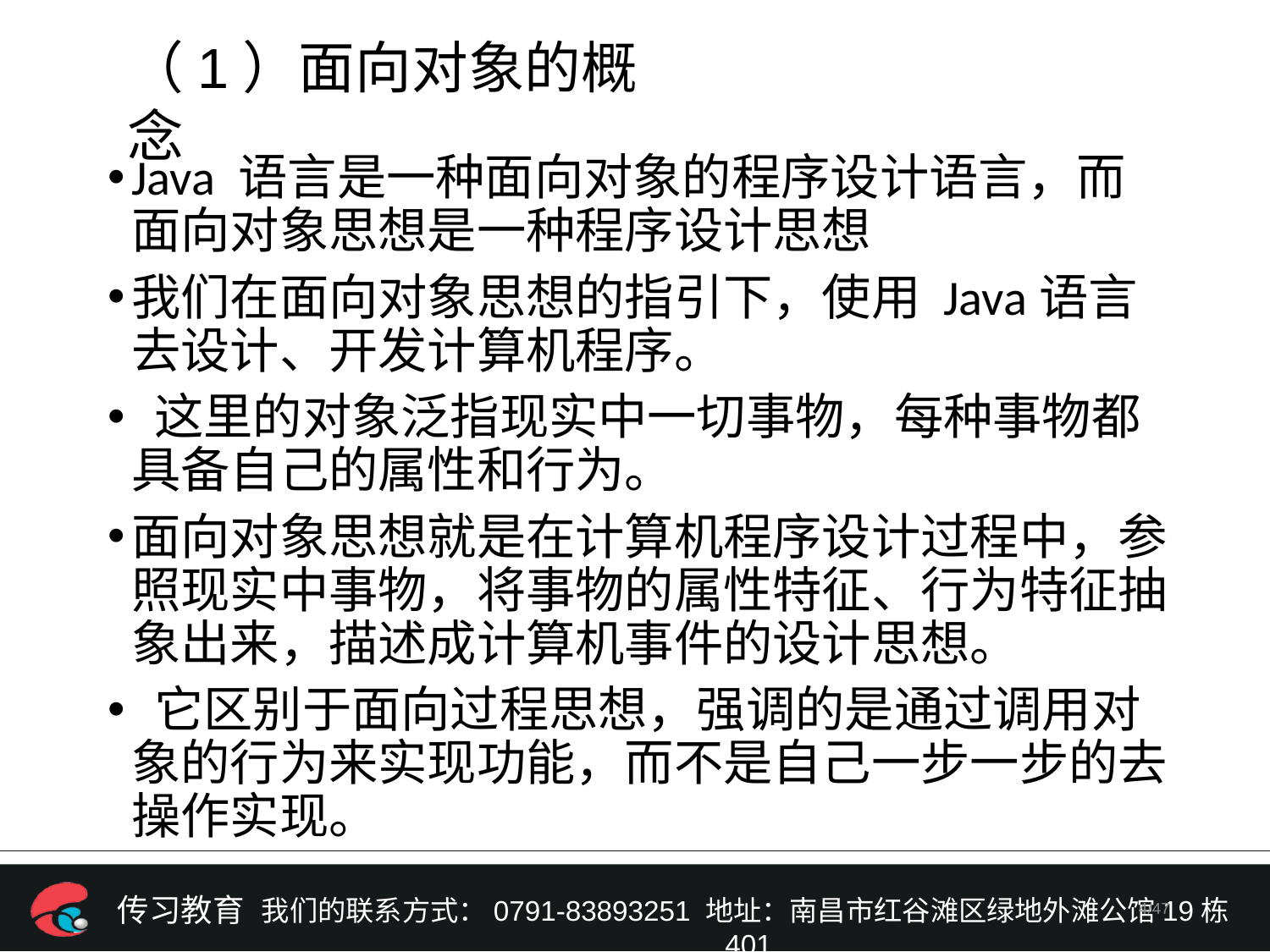

（1）面向对象的概念
Java 语言是一种面向对象的程序设计语言，而面向对象思想是一种程序设计思想
我们在面向对象思想的指引下，使用 Java语言去设计、开发计算机程序。
 这里的对象泛指现实中一切事物，每种事物都具备自己的属性和行为。
面向对象思想就是在计算机程序设计过程中，参照现实中事物，将事物的属性特征、行为特征抽象出来，描述成计算机事件的设计思想。
 它区别于面向过程思想，强调的是通过调用对象的行为来实现功能，而不是自己一步一步的去操作实现。
4/47